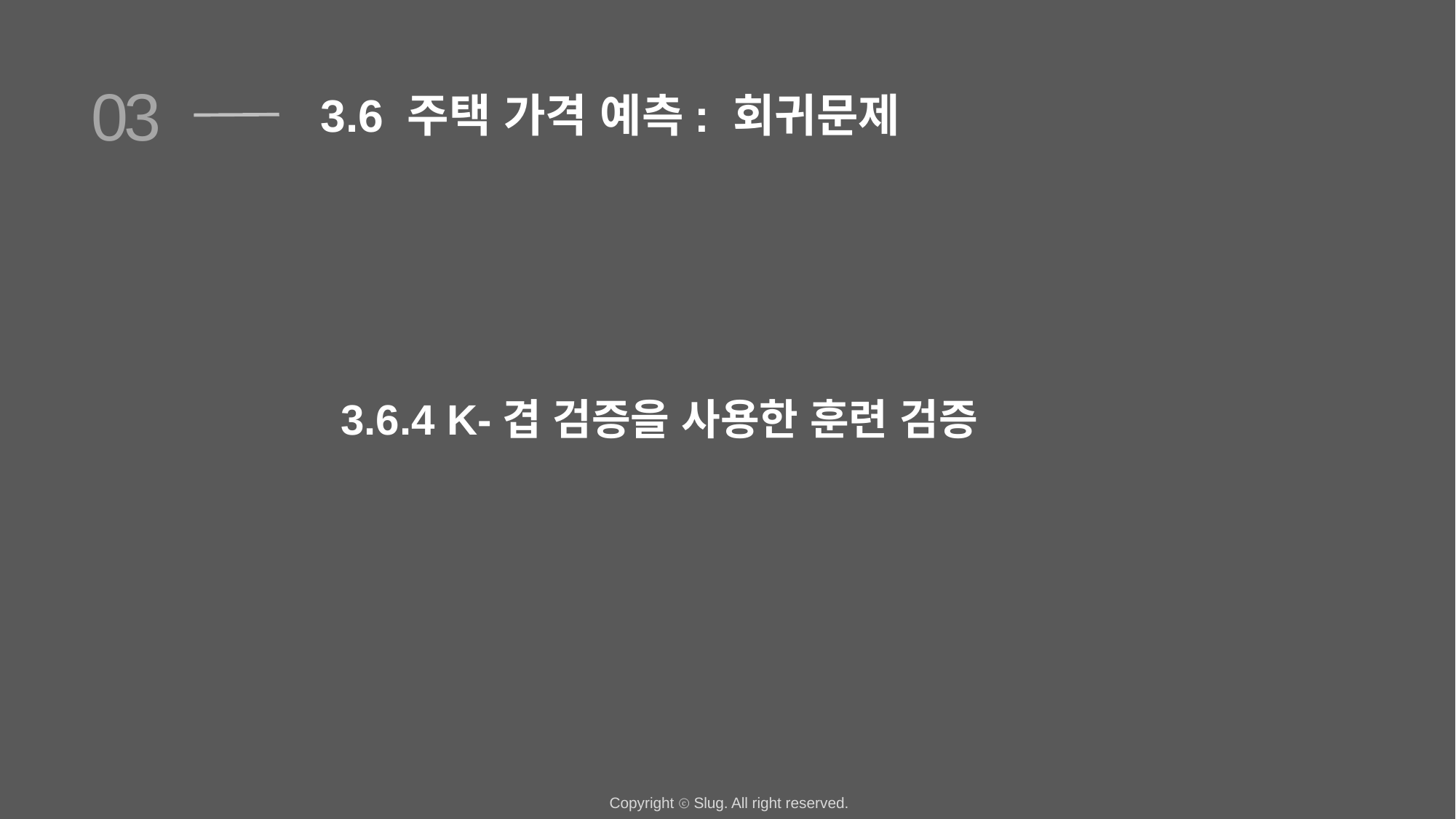

03
3.6 주택 가격 예측: 회귀문제
3.6.4 K-겹 검증을 사용한 훈련 검증
Copyright ⓒ Slug. All right reserved.